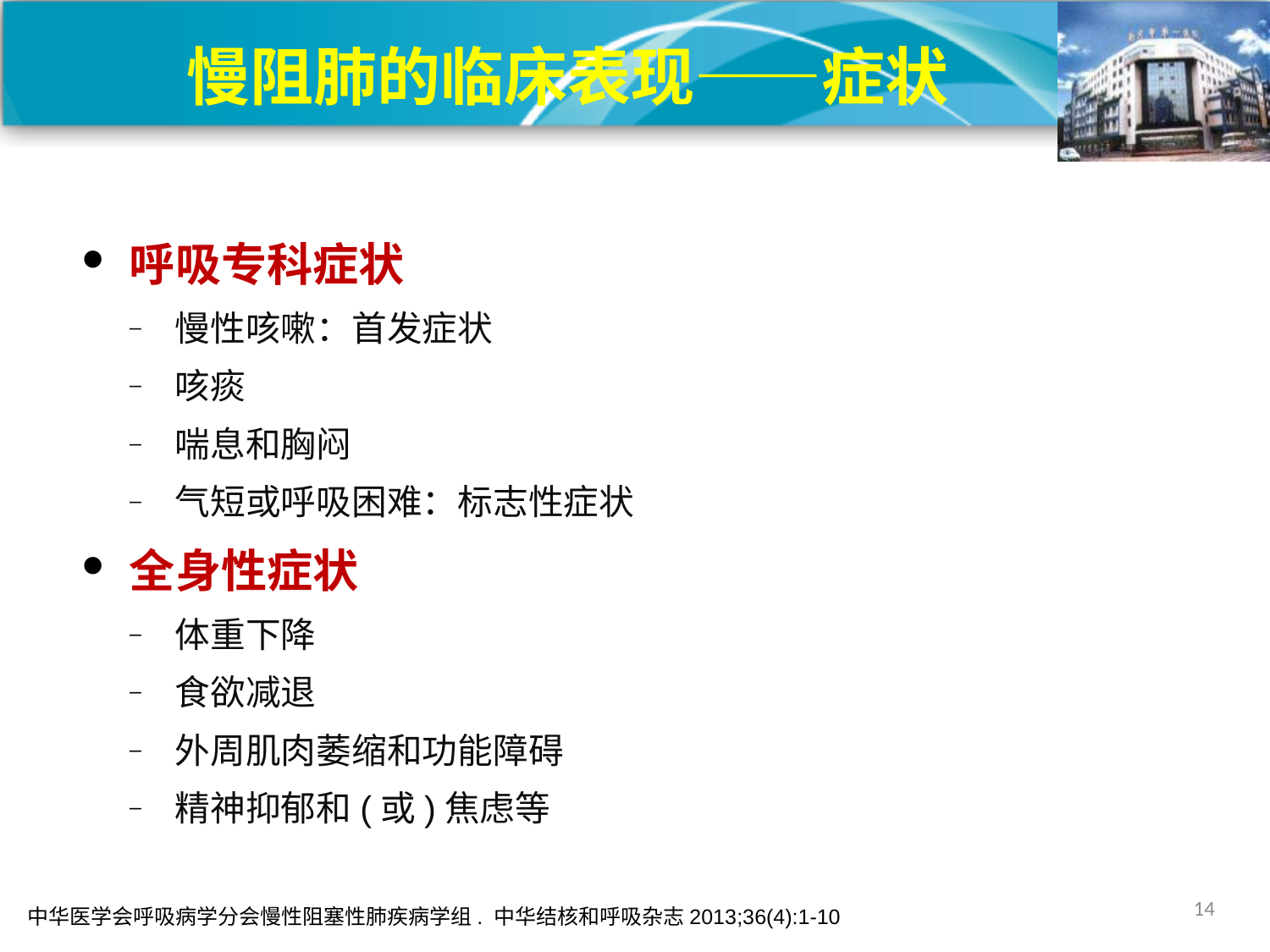

慢阻肺的临床表现——症状
呼吸专科症状
慢性咳嗽：首发症状
咳痰
喘息和胸闷
气短或呼吸困难：标志性症状
全身性症状
体重下降
食欲减退
外周肌肉萎缩和功能障碍
精神抑郁和(或)焦虑等
14
中华医学会呼吸病学分会慢性阻塞性肺疾病学组. 中华结核和呼吸杂志2013;36(4):1-10